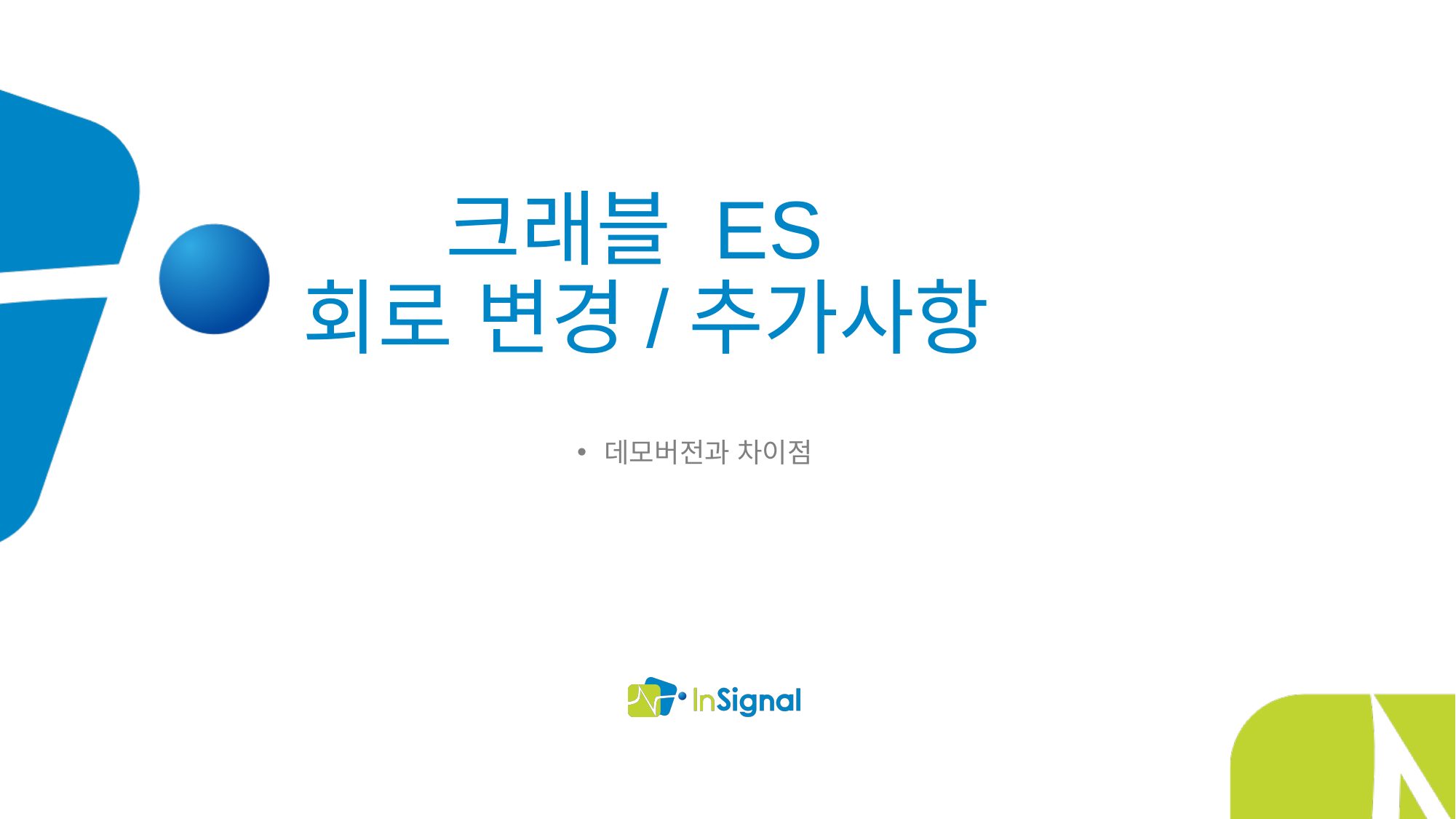

# 크래블 ES 회로 변경/추가사항
데모버전과 차이점